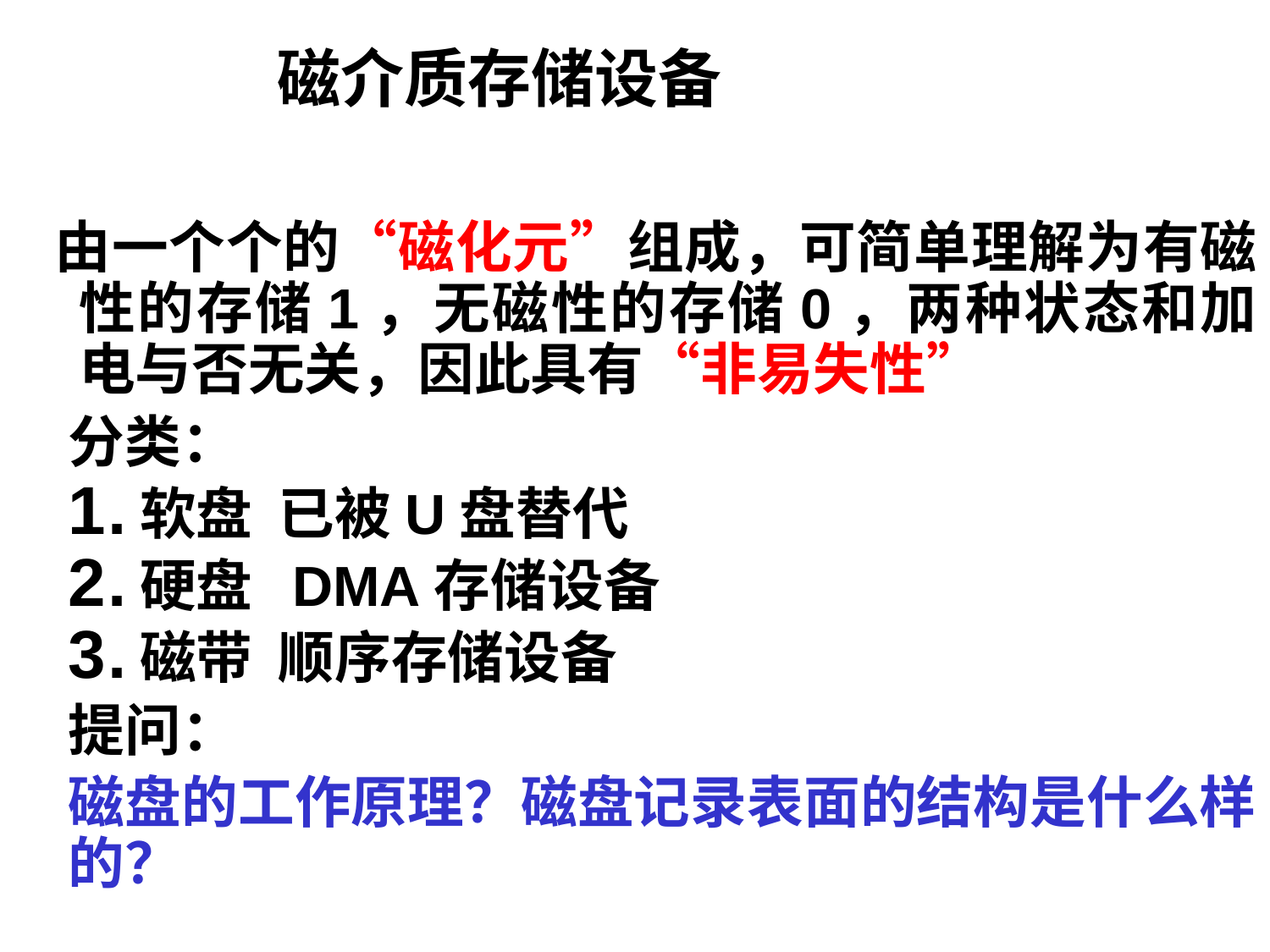

# 磁介质存储设备

  由一个个的“磁化元”组成，可简单理解为有磁性的存储1，无磁性的存储0，两种状态和加电与否无关，因此具有“非易失性”
分类：
软盘  已被U盘替代
硬盘  DMA存储设备
磁带  顺序存储设备
提问：
磁盘的工作原理？磁盘记录表面的结构是什么样的？